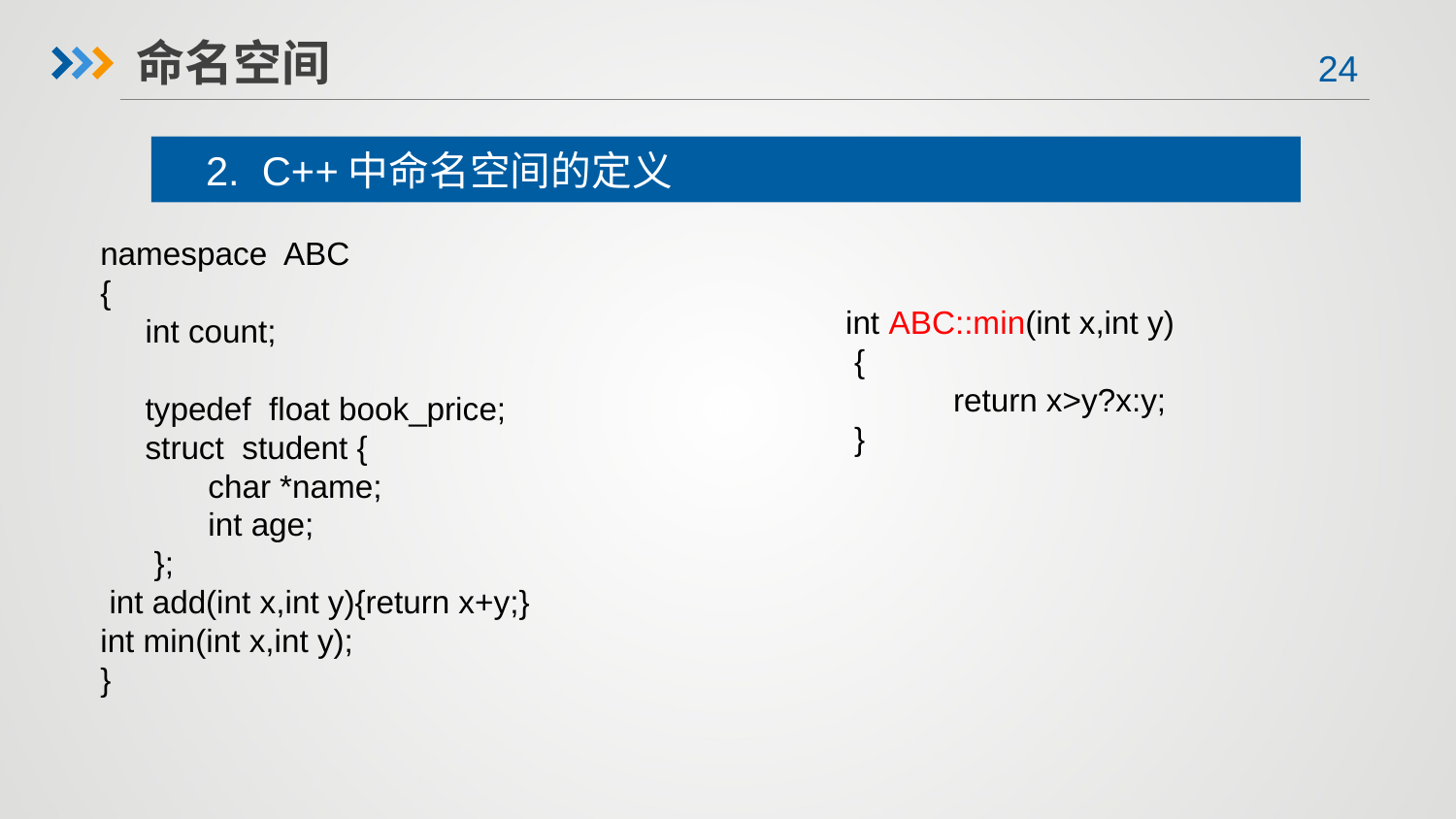

命名空间

2.  C++中命名空间的定义
namespace  ABC
{
     int count;
     typedef  float book_price;
     struct  student {
            char *name;
            int age;
      };
 int add(int x,int y){return x+y;}
int min(int x,int y);
}
int ABC::min(int x,int y)
 {
            return x>y?x:y;
 }